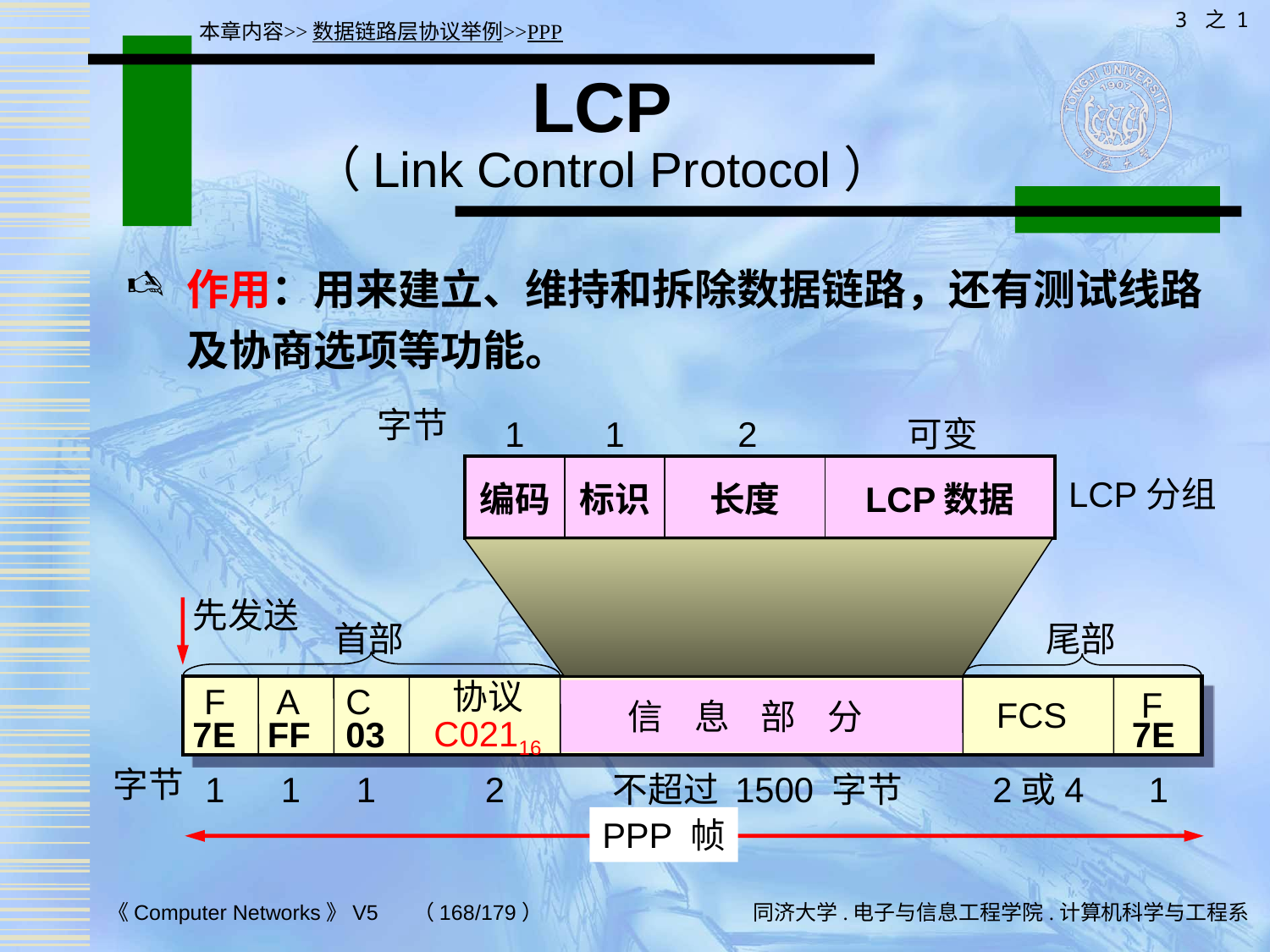

3 之 1
本章内容>>数据链路层协议举例>>PPP
# LCP （Link Control Protocol）
作用：用来建立、维持和拆除数据链路，还有测试线路及协商选项等功能。
字节
1
1
2
可变
| 编码 | 标识 | 长度 | LCP数据 |
| --- | --- | --- | --- |
LCP分组

先发送

首部
尾部

A
F
C
协议
C02116
F

FCS
信    息    部    分
7E
FF
03
7E
字节
1
1
1
2
不超过 1500 字节
2或4
1
PPP 帧